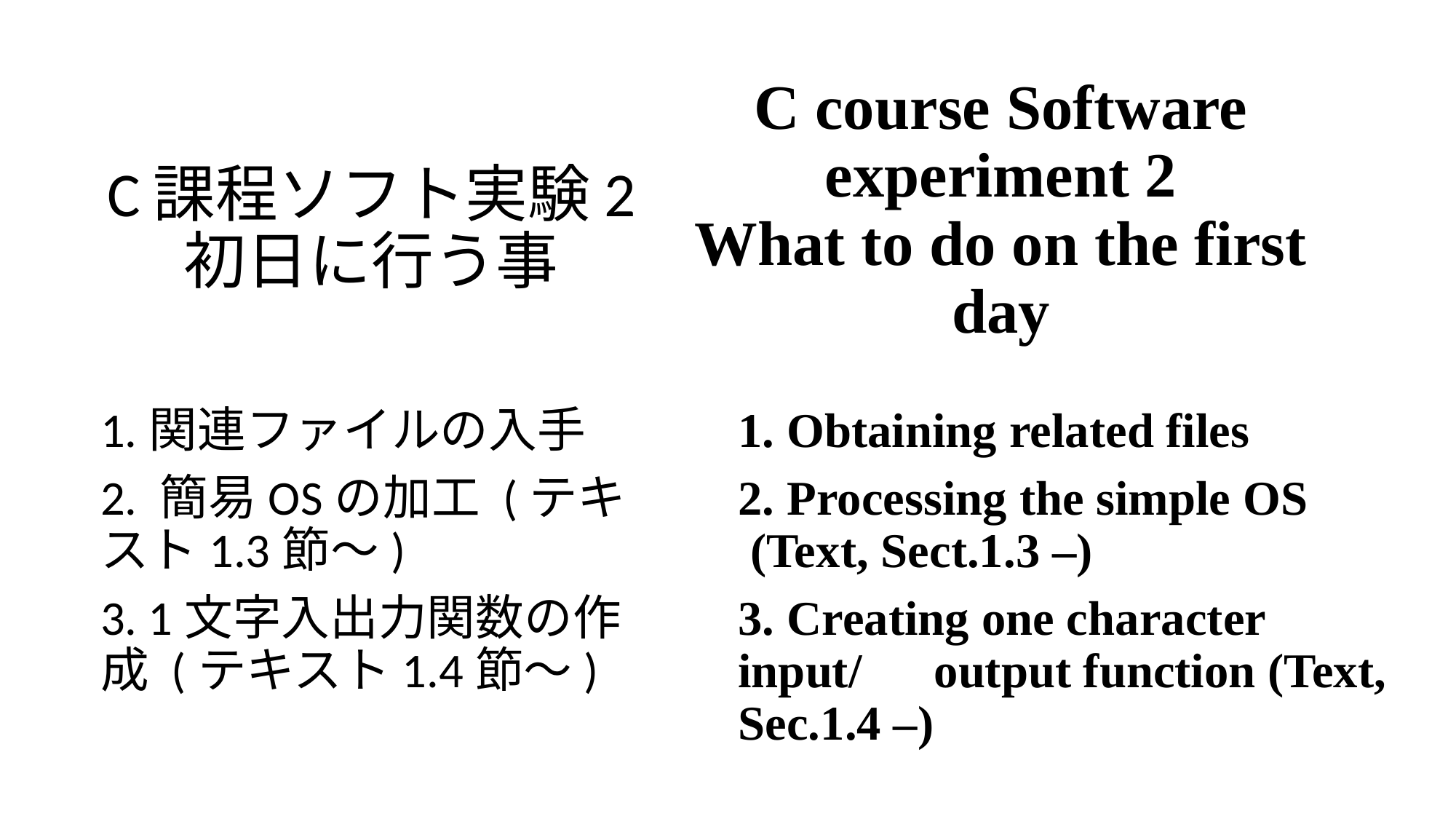

# C course Software experiment 2 What to do on the first day
C課程ソフト実験2
初日に行う事
1.関連ファイルの入手
2. 簡易OSの加工 (テキスト1.3節～)
3. 1文字入出力関数の作成 (テキスト1.4節～)
1. Obtaining related files
2. Processing the simple OS
 (Text, Sect.1.3 –)
3. Creating one character input/　output function (Text, Sec.1.4 –)